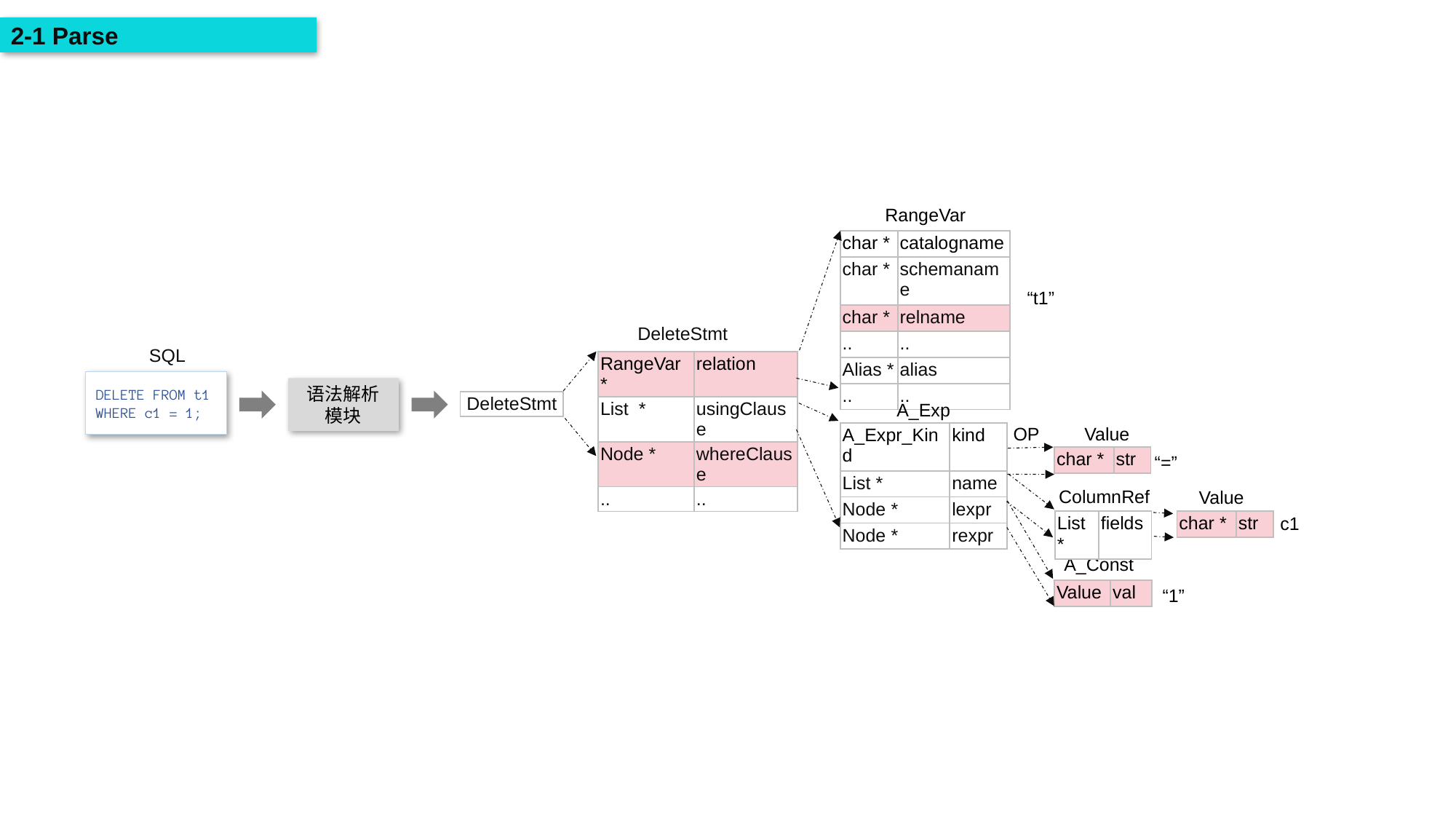

2-1 Parse
RangeVar
| char \* | catalogname |
| --- | --- |
| char \* | schemaname |
| char \* | relname |
| .. | .. |
| Alias \* | alias |
| .. | .. |
“t1”
DeleteStmt
SQL
| RangeVar \* | relation |
| --- | --- |
| List \* | usingClause |
| Node \* | whereClause |
| .. | .. |
DELETE FROM t1
WHERE c1 = 1;
语法解析
模块
| DeleteStmt |
| --- |

A_Expr
OP
Value
| A\_Expr\_Kind | kind |
| --- | --- |
| List \* | name |
| Node \* | lexpr |
| Node \* | rexpr |
“=”
| char \* | str |
| --- | --- |
ColumnRef
Value
c1
| List \* | fields |
| --- | --- |
| char \* | str |
| --- | --- |
A_Const
“1”
| Value | val |
| --- | --- |